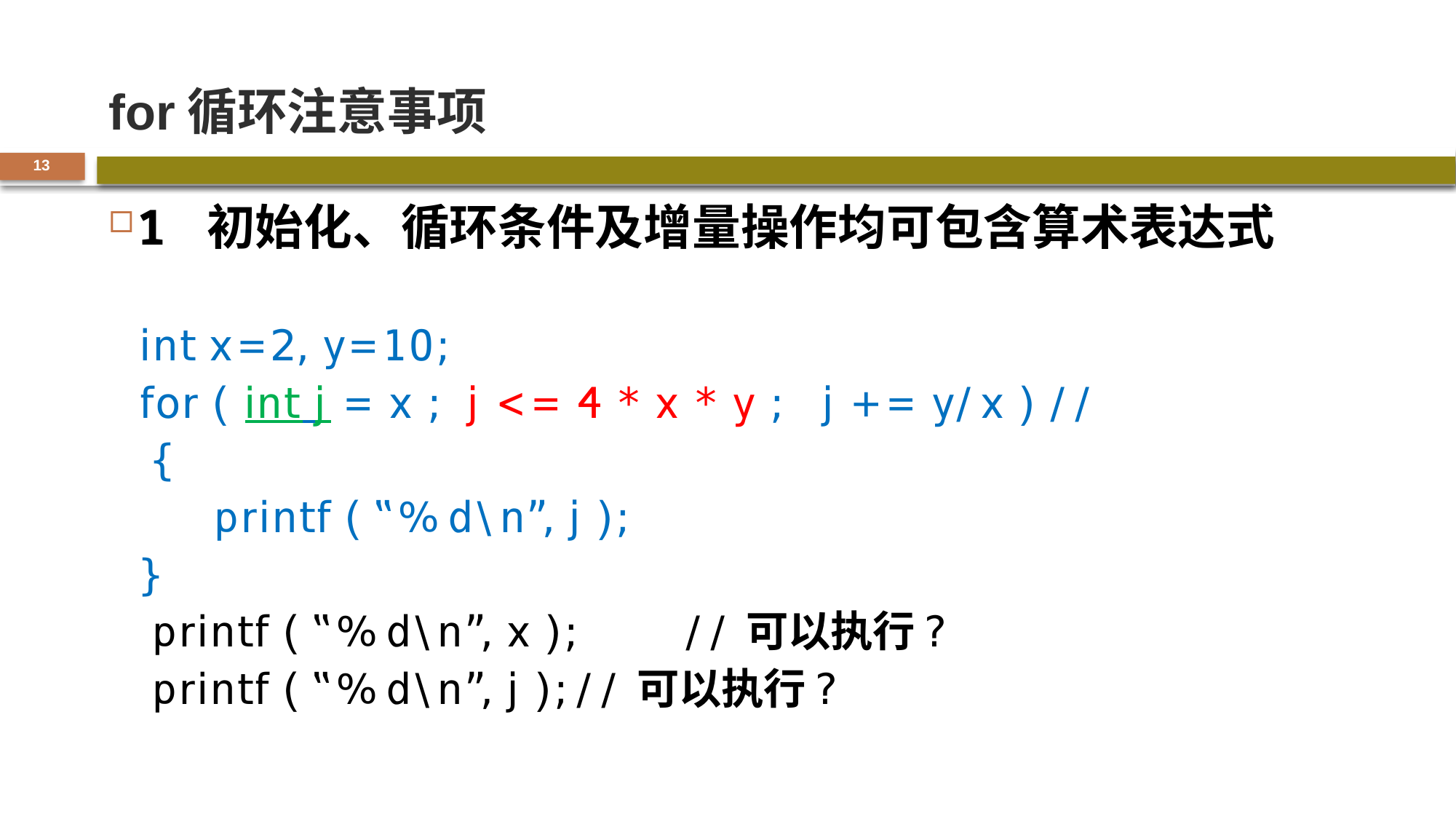

# for循环注意事项
13
1 初始化、循环条件及增量操作均可包含算术表达式

int x=2, y=10;
for ( int j = x ;  j <= 4 * x * y ;   j += y/x ) //
 {
      printf ( “%d\n”, j );
}
 printf ( “%d\n”, x );	//可以执行?
 printf ( “%d\n”, j );	//可以执行?